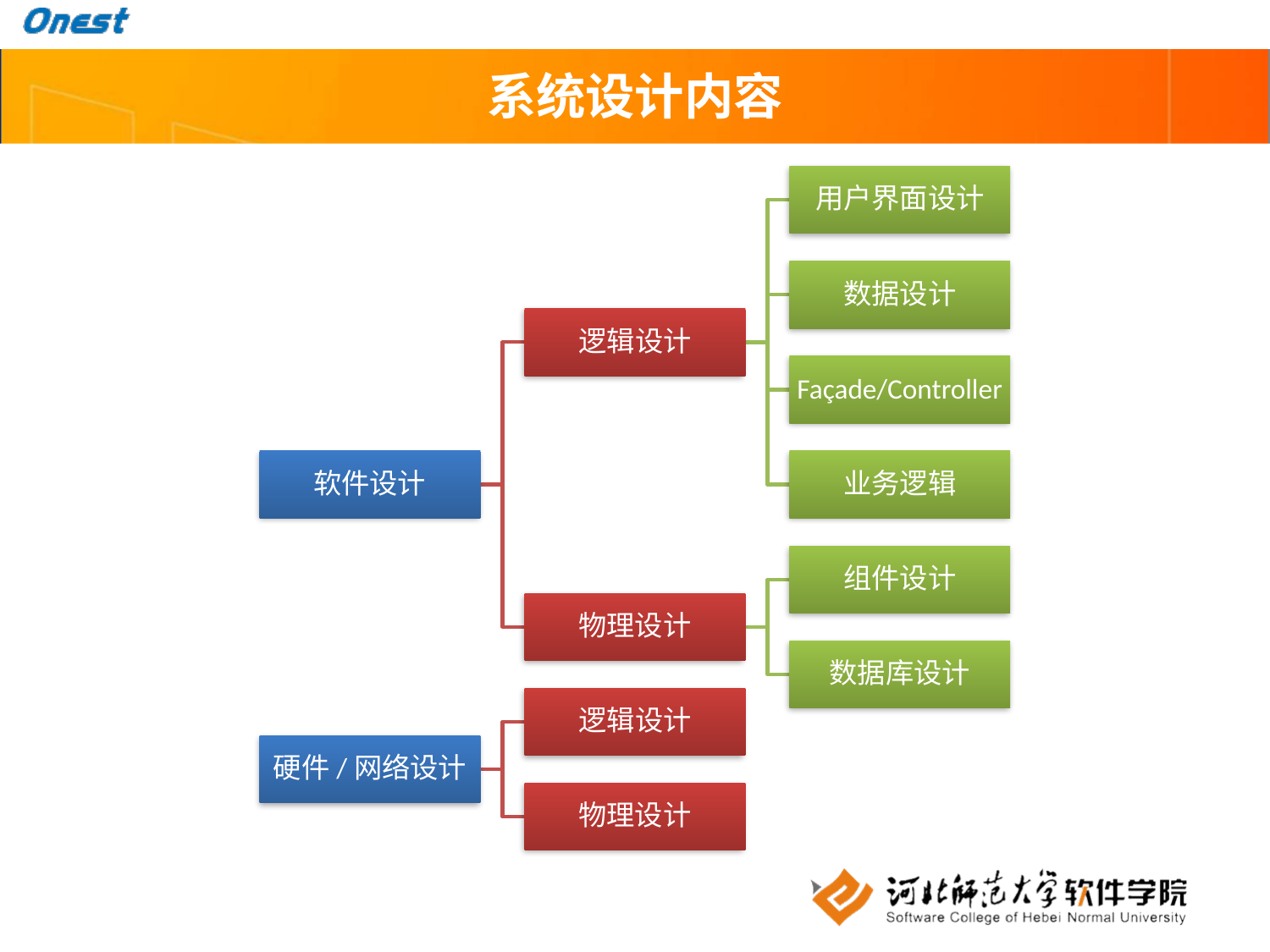

# 系统设计内容
软件设计
逻辑设计
用户界面设计
数据设计
Façade/Controller
业务逻辑
物理设计
组件设计
数据库设计
硬件/网络设计
逻辑设计
物理设计